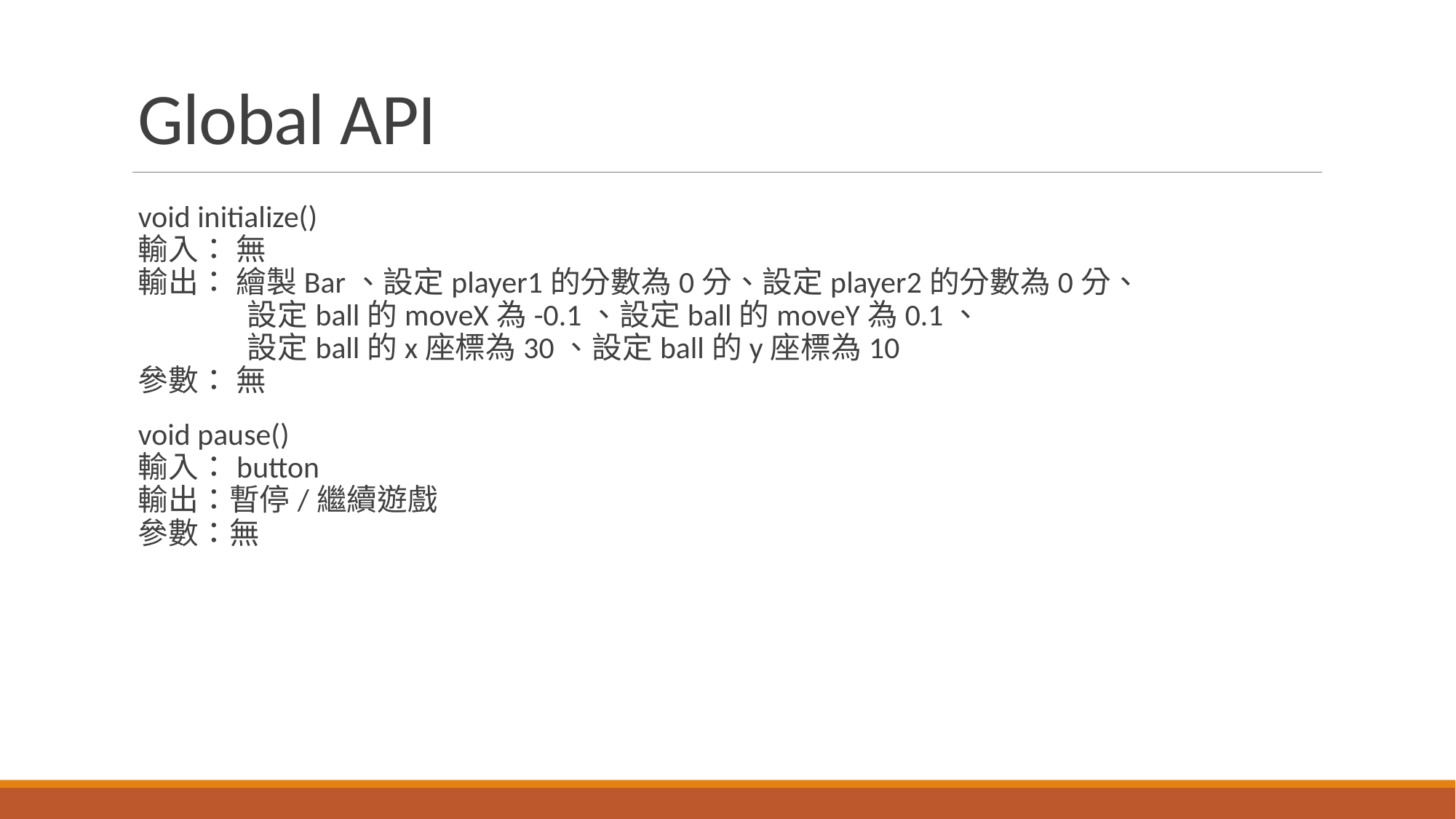

# Global API
void initialize()
輸入： 無
輸出： 繪製Bar、設定player1的分數為0分、設定player2的分數為0分、
	設定ball的moveX為-0.1、設定ball的moveY為0.1、
	設定ball的x座標為30、設定ball的y座標為10
參數： 無
void pause()
輸入：button
輸出：暫停/繼續遊戲
參數：無